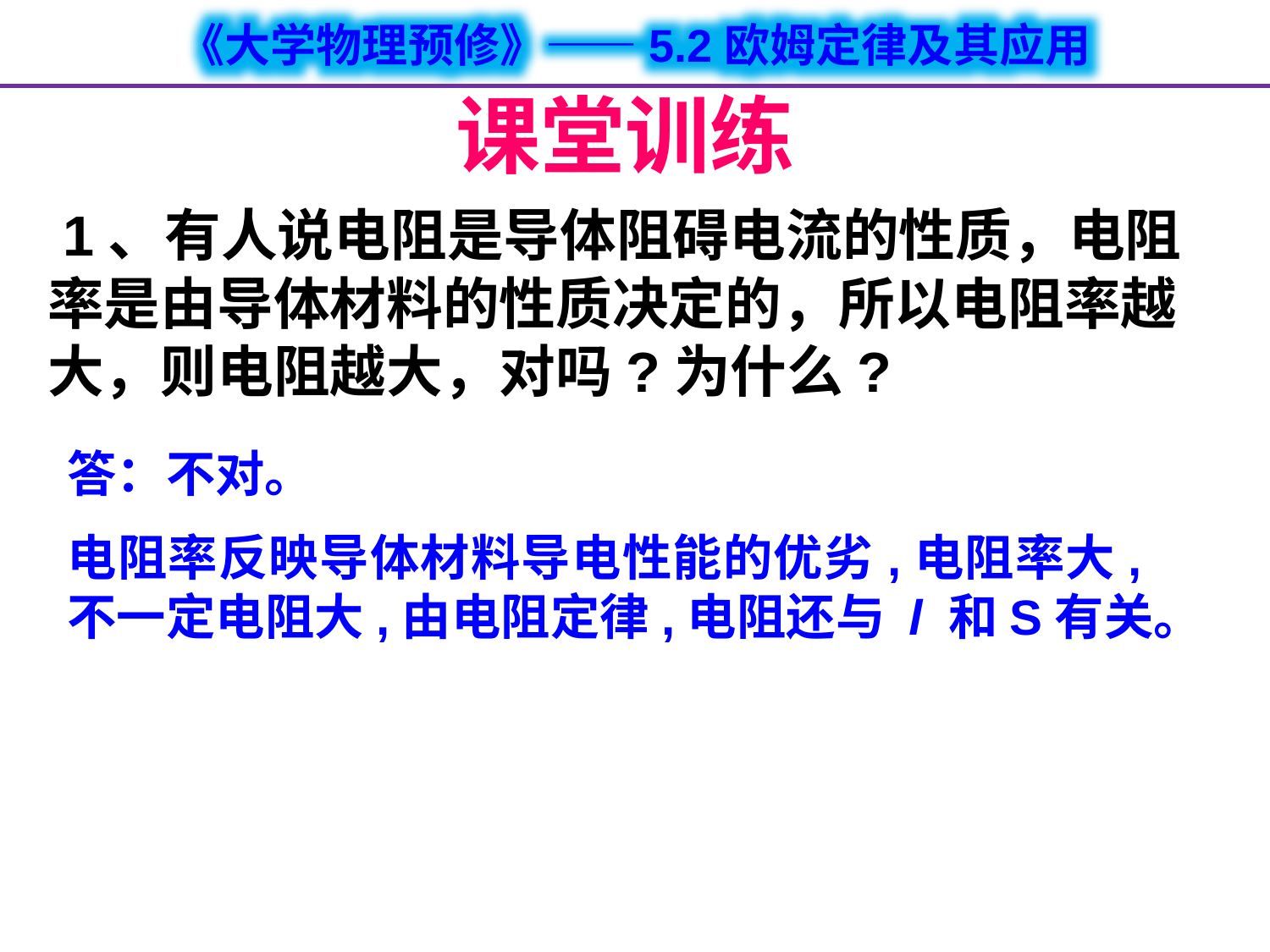

课堂训练
 1、有人说电阻是导体阻碍电流的性质，电阻率是由导体材料的性质决定的，所以电阻率越大，则电阻越大，对吗?为什么?
答：不对。
电阻率反映导体材料导电性能的优劣,电阻率大,不一定电阻大,由电阻定律,电阻还与 l 和S有关。